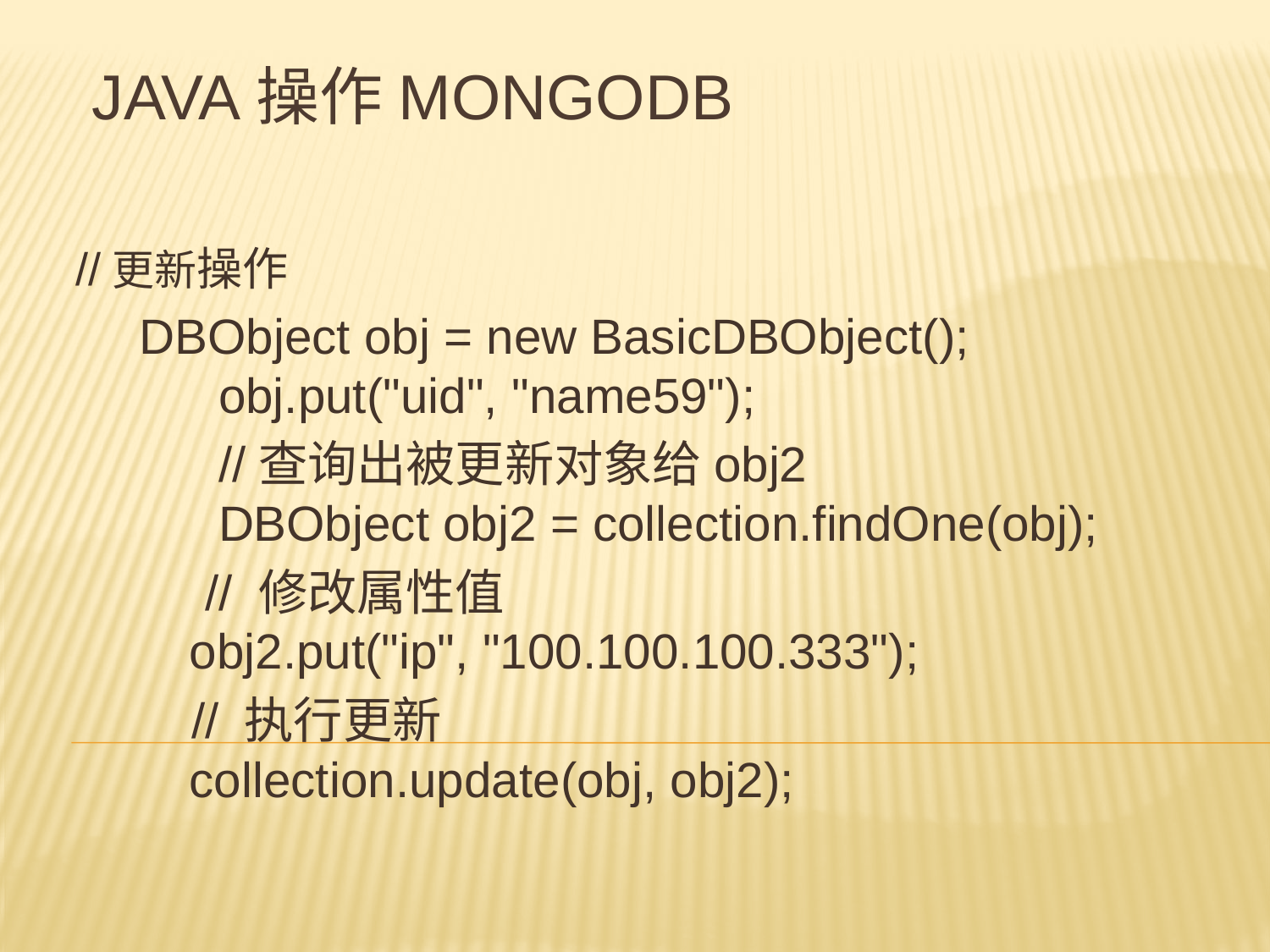

# Java操作MongoDB
     //更新操作
 	DBObject obj = new BasicDBObject();  
               obj.put("uid", "name59");
               //查询出被更新对象给obj2
               DBObject obj2 = collection.findOne(obj);
              // 修改属性值
               obj2.put("ip", "100.100.100.333");
             // 执行更新
               collection.update(obj, obj2);